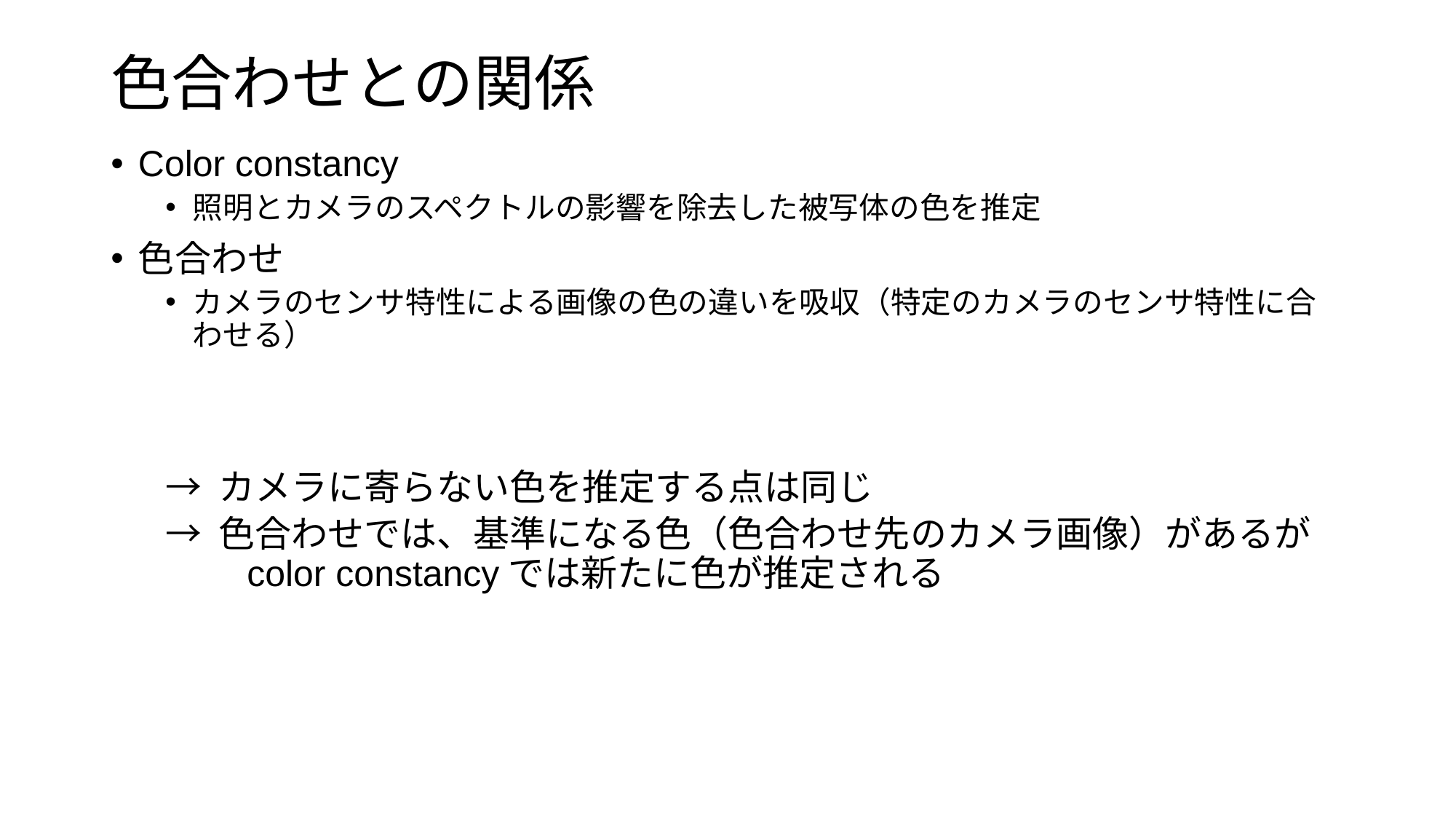

# 色合わせとの関係
Color constancy
照明とカメラのスペクトルの影響を除去した被写体の色を推定
色合わせ
カメラのセンサ特性による画像の色の違いを吸収（特定のカメラのセンサ特性に合わせる）

→ カメラに寄らない色を推定する点は同じ
→ 色合わせでは、基準になる色（色合わせ先のカメラ画像）があるが
　　color constancyでは新たに色が推定される